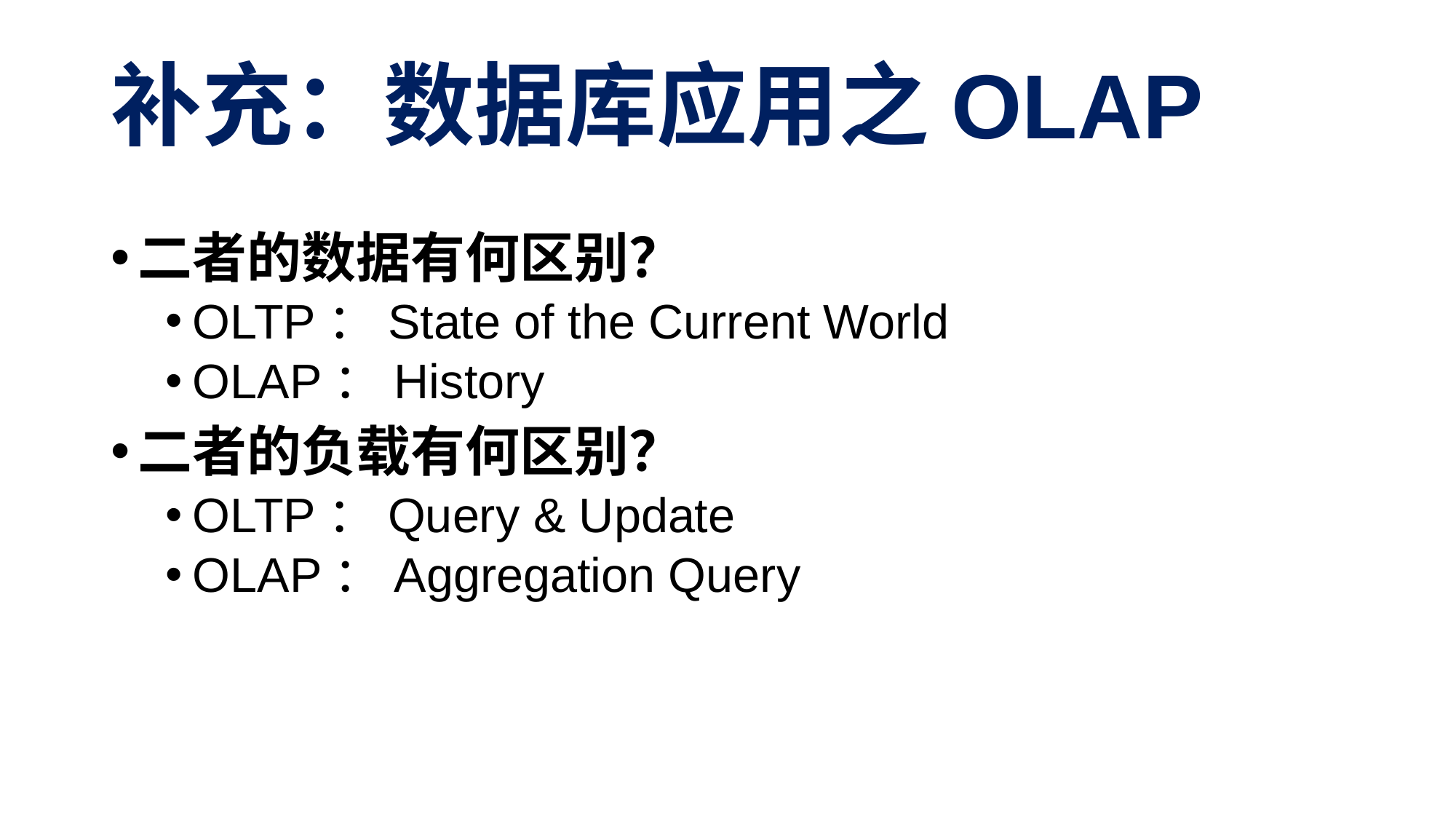

# 补充：数据库应用之OLAP
二者的数据有何区别？
OLTP：State of the Current World
OLAP：History
二者的负载有何区别？
OLTP：Query & Update
OLAP：Aggregation Query